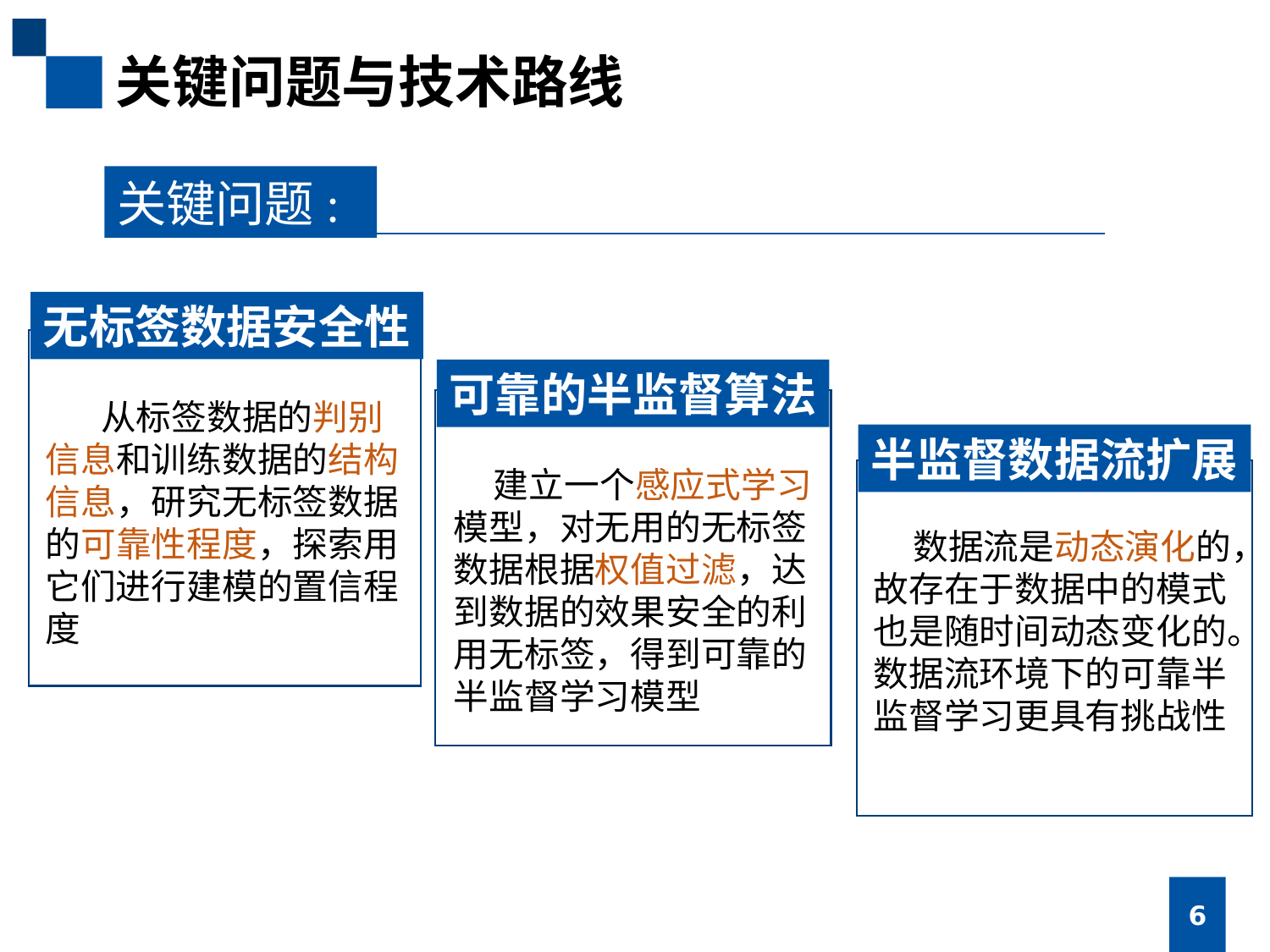

关键问题与技术路线
关键问题:
无标签数据安全性

可靠的半监督算法
      从标签数据的判别信息和训练数据的结构信息，研究无标签数据的可靠性程度，探索用它们进行建模的置信程度

半监督数据流扩展
    建立一个感应式学习模型，对无用的无标签数据根据权值过滤，达到数据的效果安全的利用无标签，得到可靠的半监督学习模型

    数据流是动态演化的，故存在于数据中的模式也是随时间动态变化的。数据流环境下的可靠半监督学习更具有挑战性
6